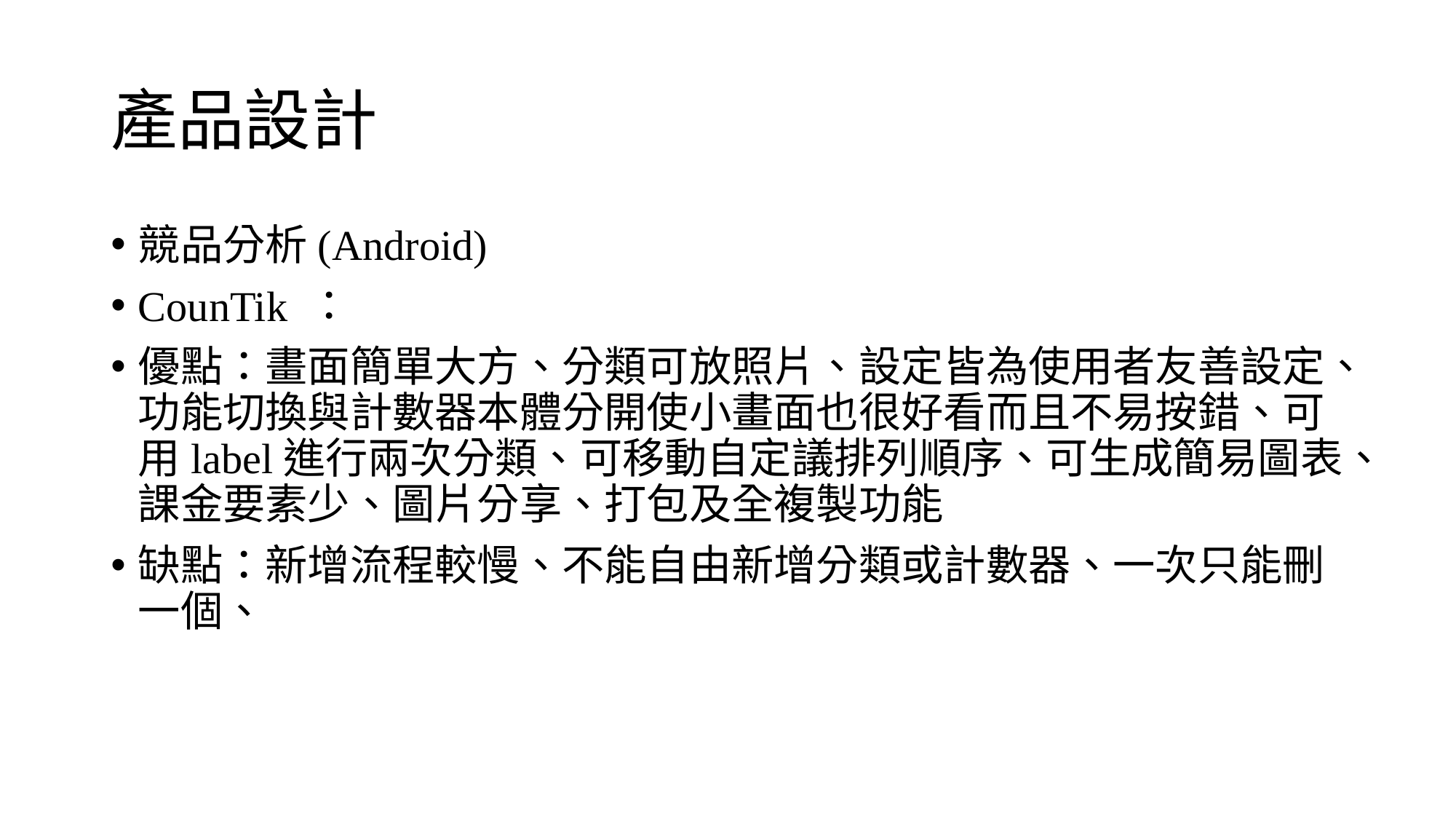

# 產品設計
競品分析(Android)
CounTik ：
優點：畫面簡單大方、分類可放照片、設定皆為使用者友善設定、功能切換與計數器本體分開使小畫面也很好看而且不易按錯、可用label進行兩次分類、可移動自定議排列順序、可生成簡易圖表、課金要素少、圖片分享、打包及全複製功能
缺點：新增流程較慢、不能自由新增分類或計數器、一次只能刪一個、